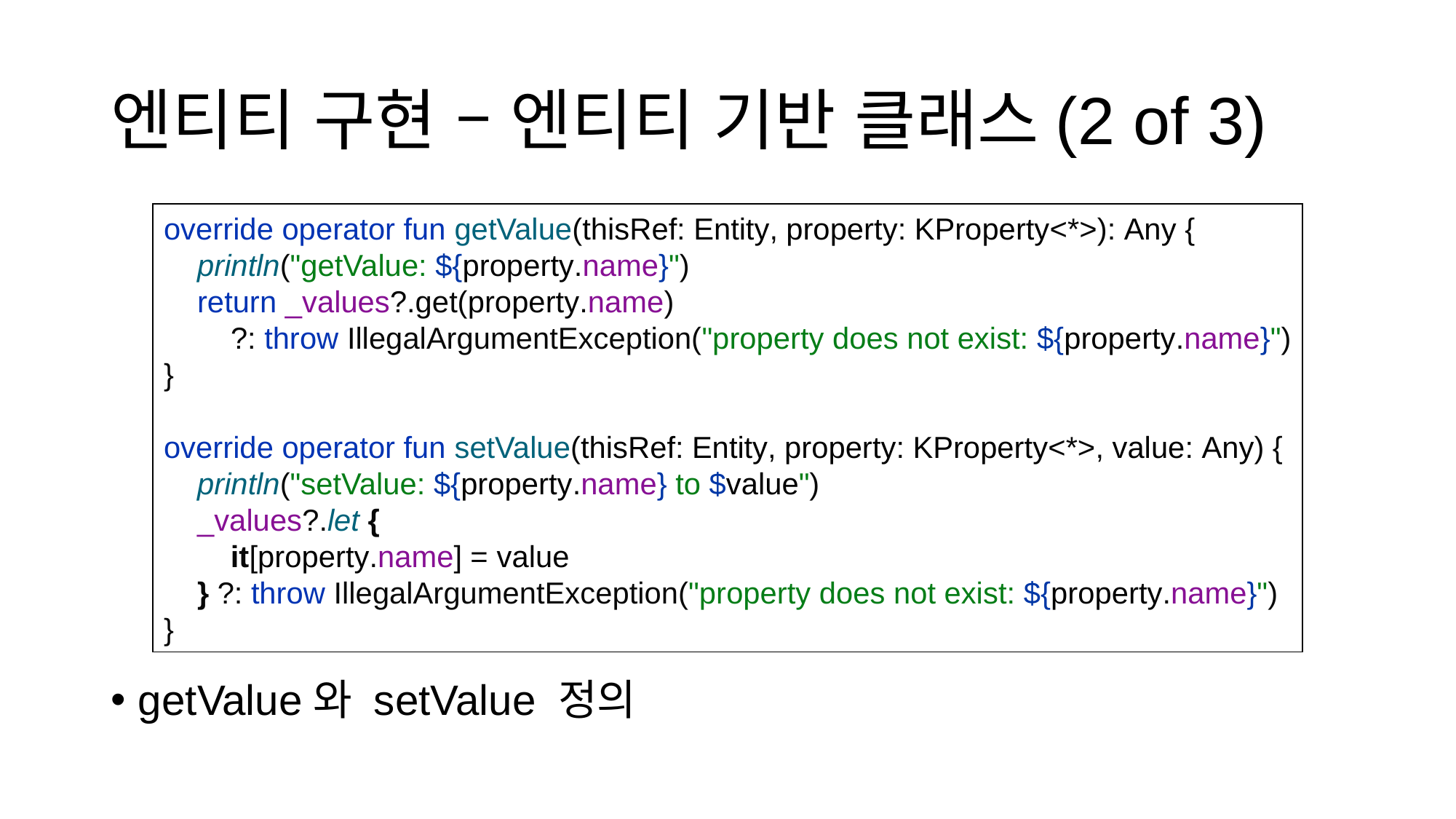

# 엔티티 구현 – 엔티티 기반 클래스(2 of 3)
override operator fun getValue(thisRef: Entity, property: KProperty<*>): Any {
    println("getValue: ${property.name}")
    return _values?.get(property.name)
        ?: throw IllegalArgumentException("property does not exist: ${property.name}")
}
override operator fun setValue(thisRef: Entity, property: KProperty<*>, value: Any) {
    println("setValue: ${property.name} to $value")
    _values?.let {
        it[property.name] = value
    } ?: throw IllegalArgumentException("property does not exist: ${property.name}")
}
getValue와 setValue 정의